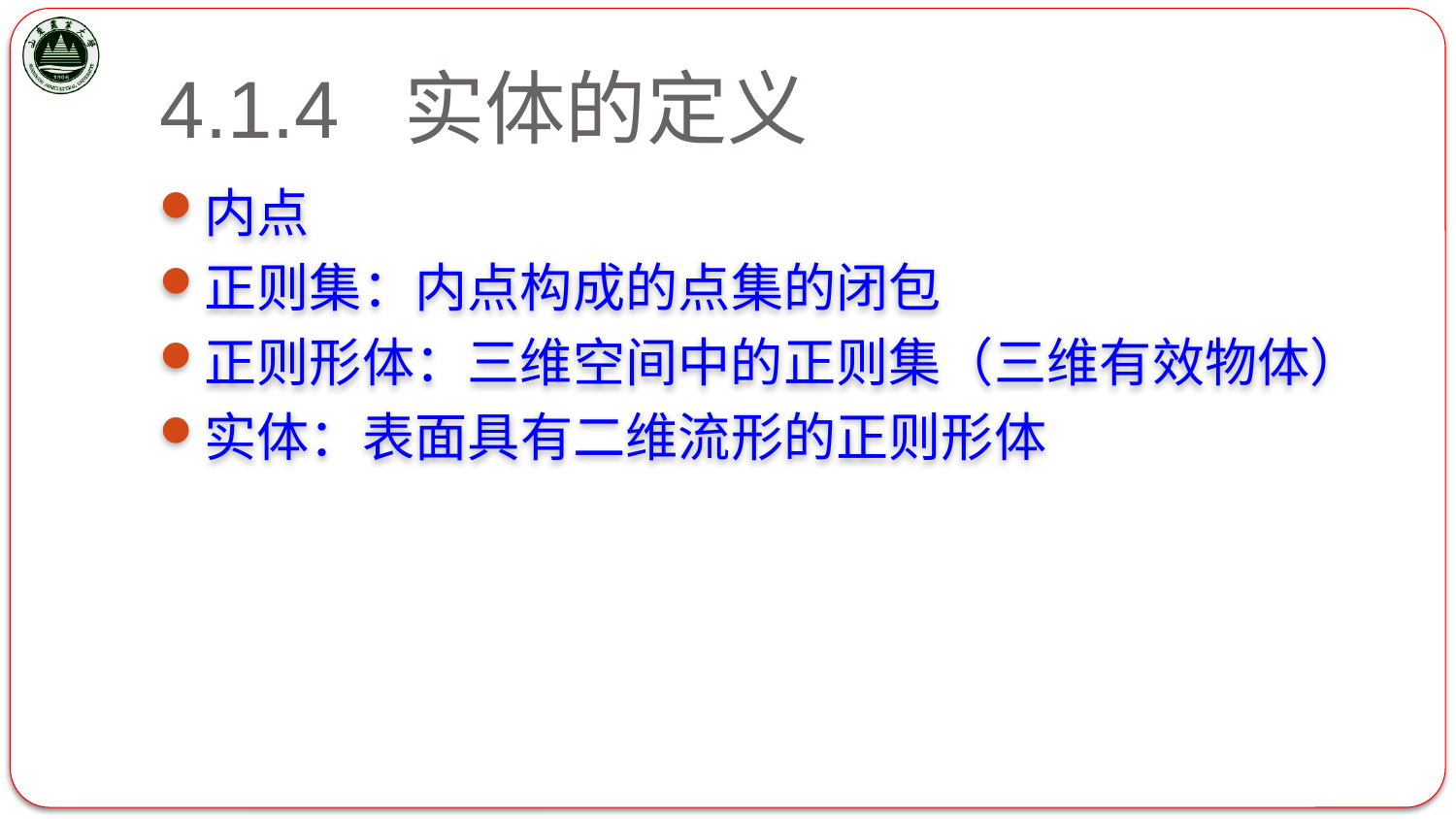

# 4.1.4  实体的定义
内点
正则集：内点构成的点集的闭包
正则形体：三维空间中的正则集（三维有效物体）
实体：表面具有二维流形的正则形体